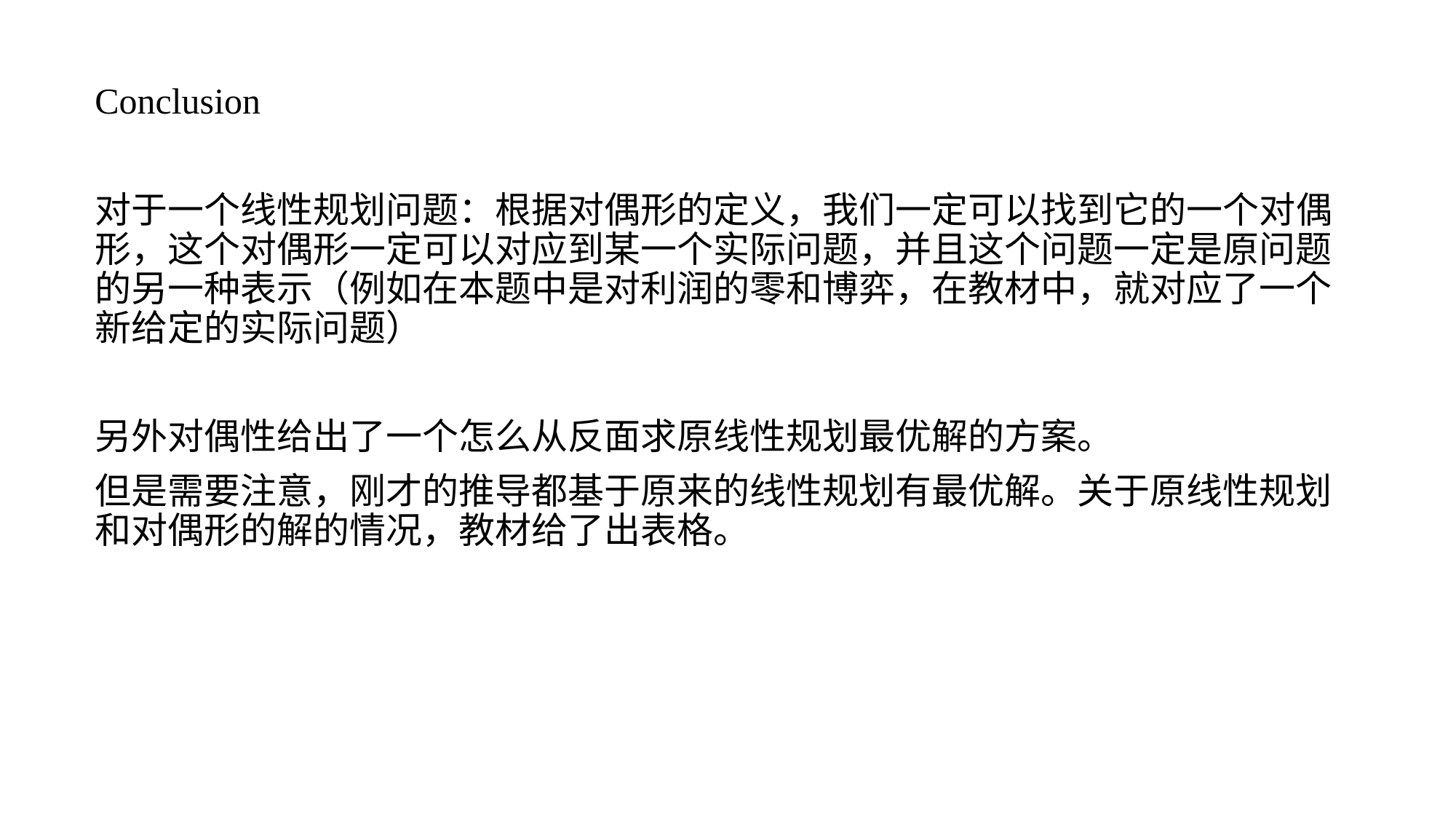

Conclusion

对于一个线性规划问题：根据对偶形的定义，我们一定可以找到它的一个对偶形，这个对偶形一定可以对应到某一个实际问题，并且这个问题一定是原问题的另一种表示（例如在本题中是对利润的零和博弈，在教材中，就对应了一个新给定的实际问题）

另外对偶性给出了一个怎么从反面求原线性规划最优解的方案。
但是需要注意，刚才的推导都基于原来的线性规划有最优解。关于原线性规划和对偶形的解的情况，教材给了出表格。